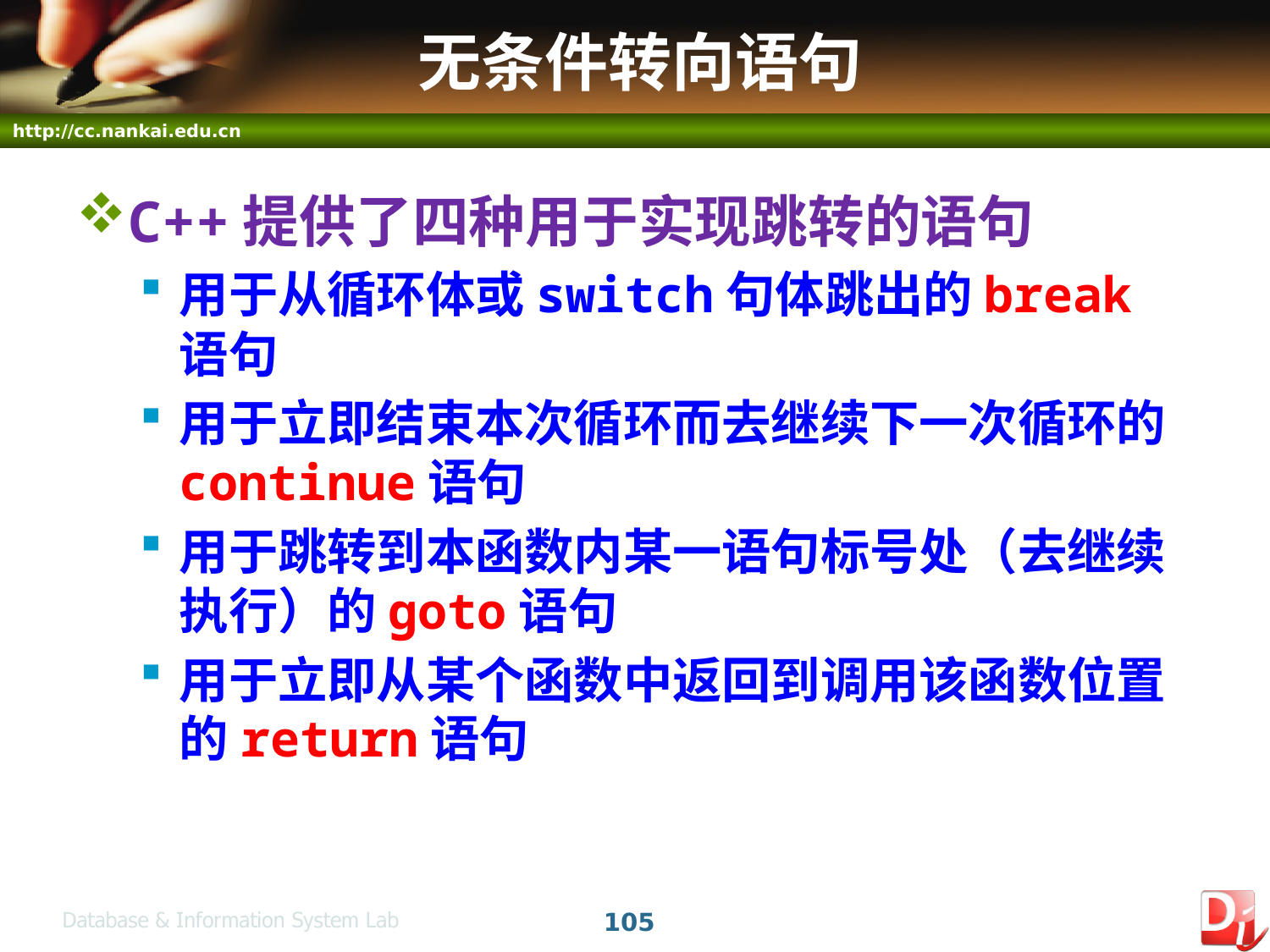

# 无条件转向语句
C++提供了四种用于实现跳转的语句
用于从循环体或switch句体跳出的break语句
用于立即结束本次循环而去继续下一次循环的continue语句
用于跳转到本函数内某一语句标号处（去继续执行）的goto语句
用于立即从某个函数中返回到调用该函数位置的return语句
105
Database & Information System Lab